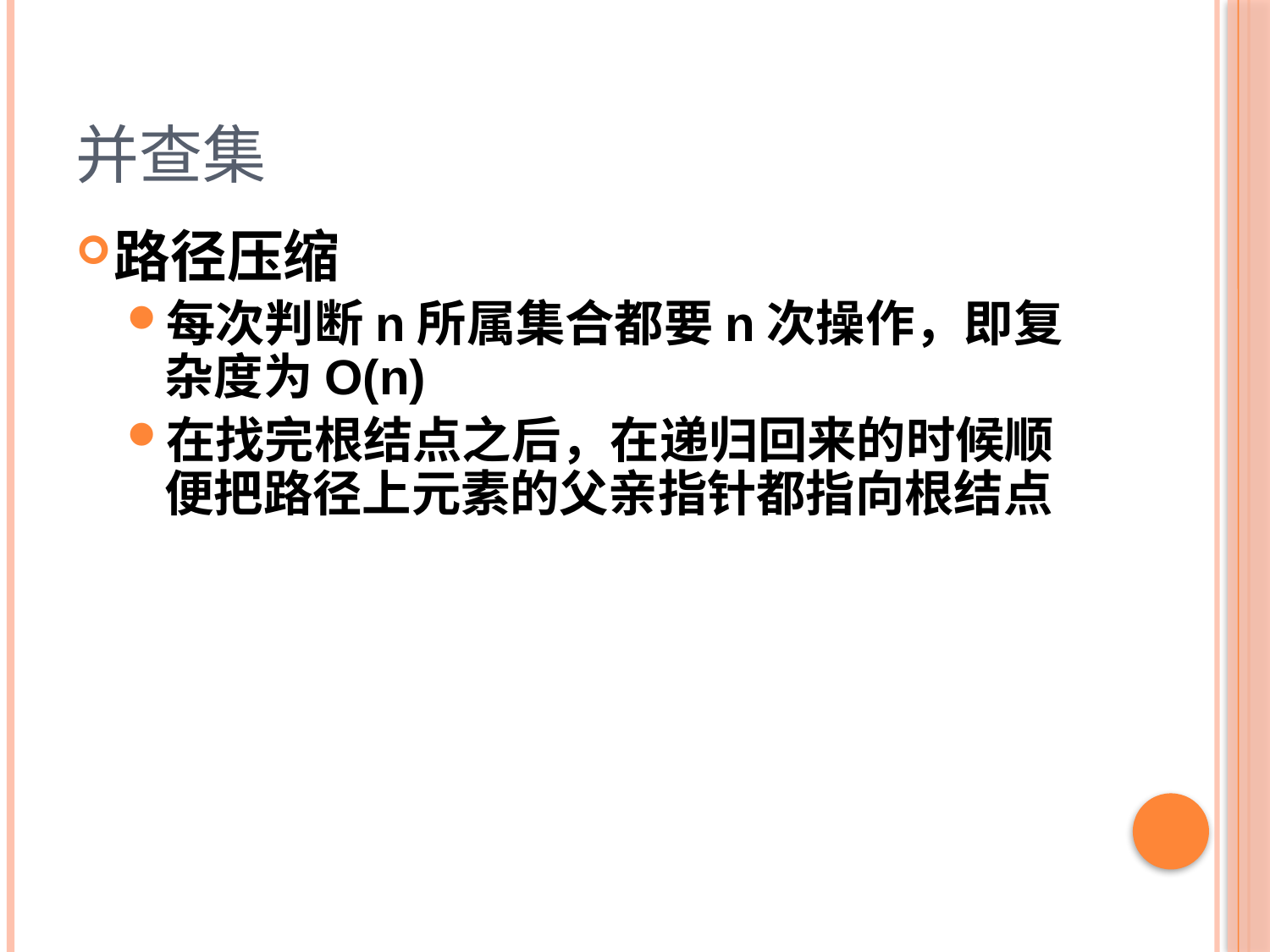

# 并查集
路径压缩
每次判断n所属集合都要n次操作，即复杂度为O(n)
在找完根结点之后，在递归回来的时候顺便把路径上元素的父亲指针都指向根结点